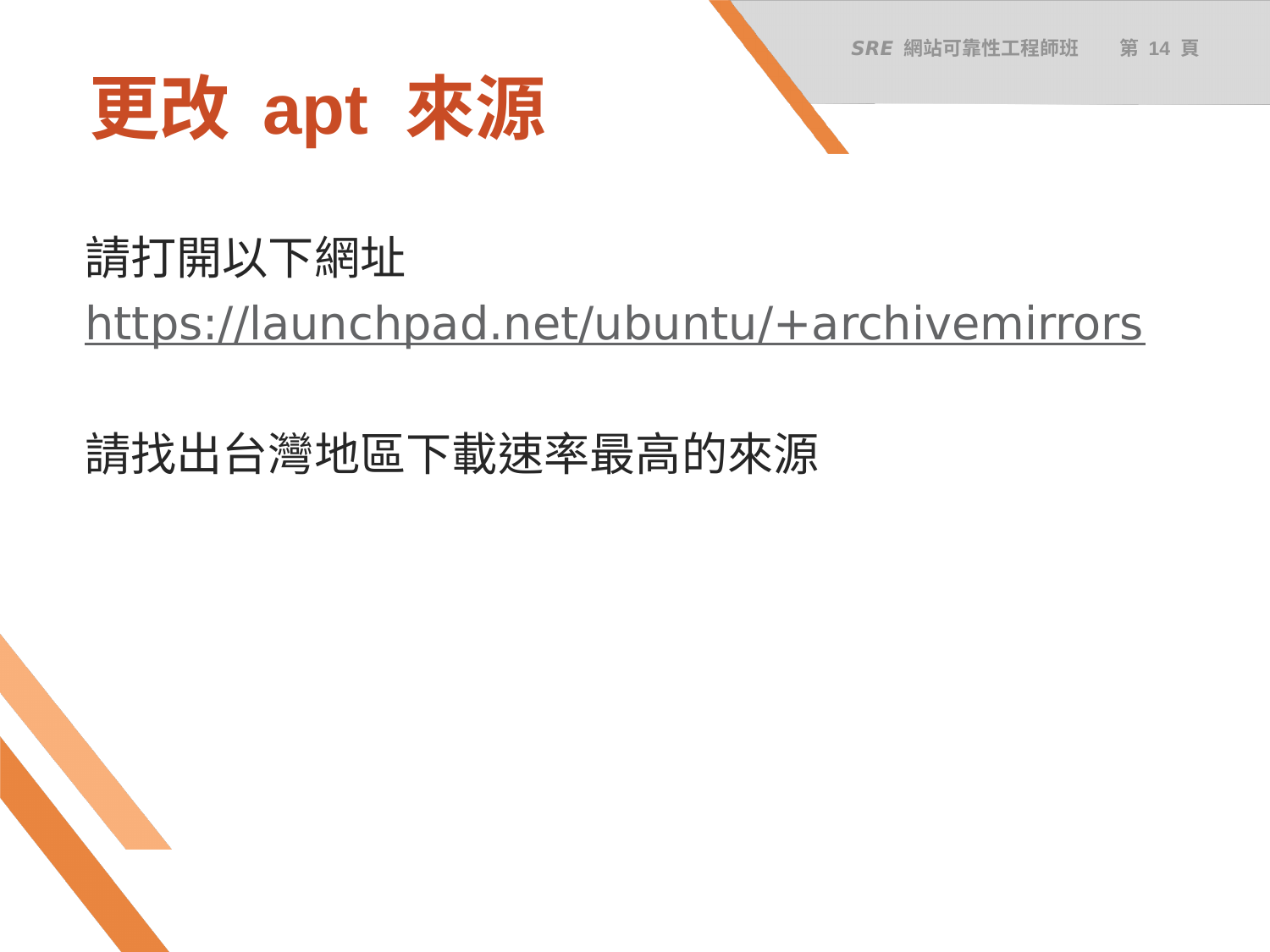

SRE 網站可靠性工程師班
第 14 頁
# 更改 apt 來源
請打開以下網址
https://launchpad.net/ubuntu/+archivemirrors

請找出台灣地區下載速率最高的來源